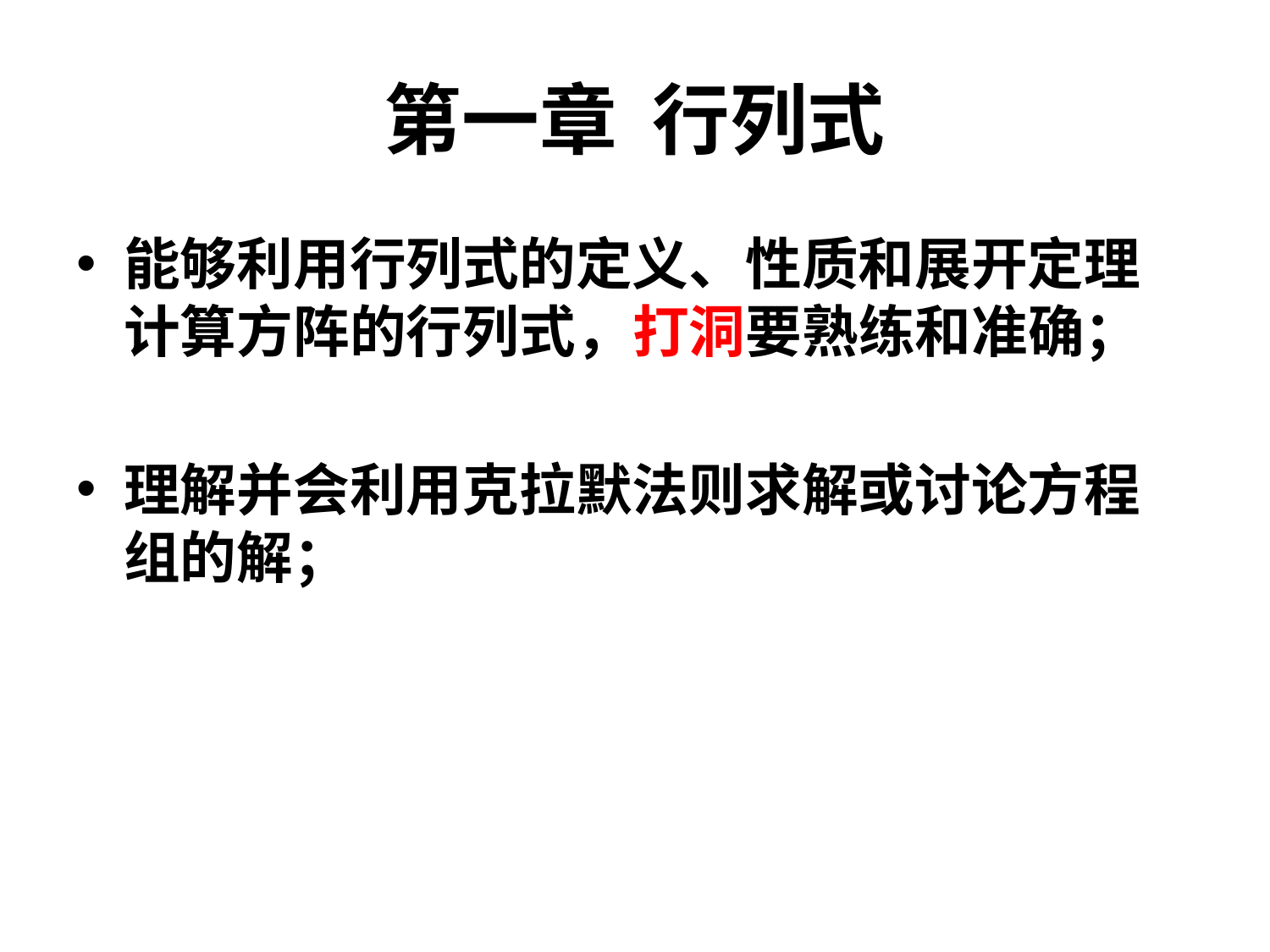

# 第一章  行列式
能够利用行列式的定义、性质和展开定理计算方阵的行列式，打洞要熟练和准确；

理解并会利用克拉默法则求解或讨论方程组的解；